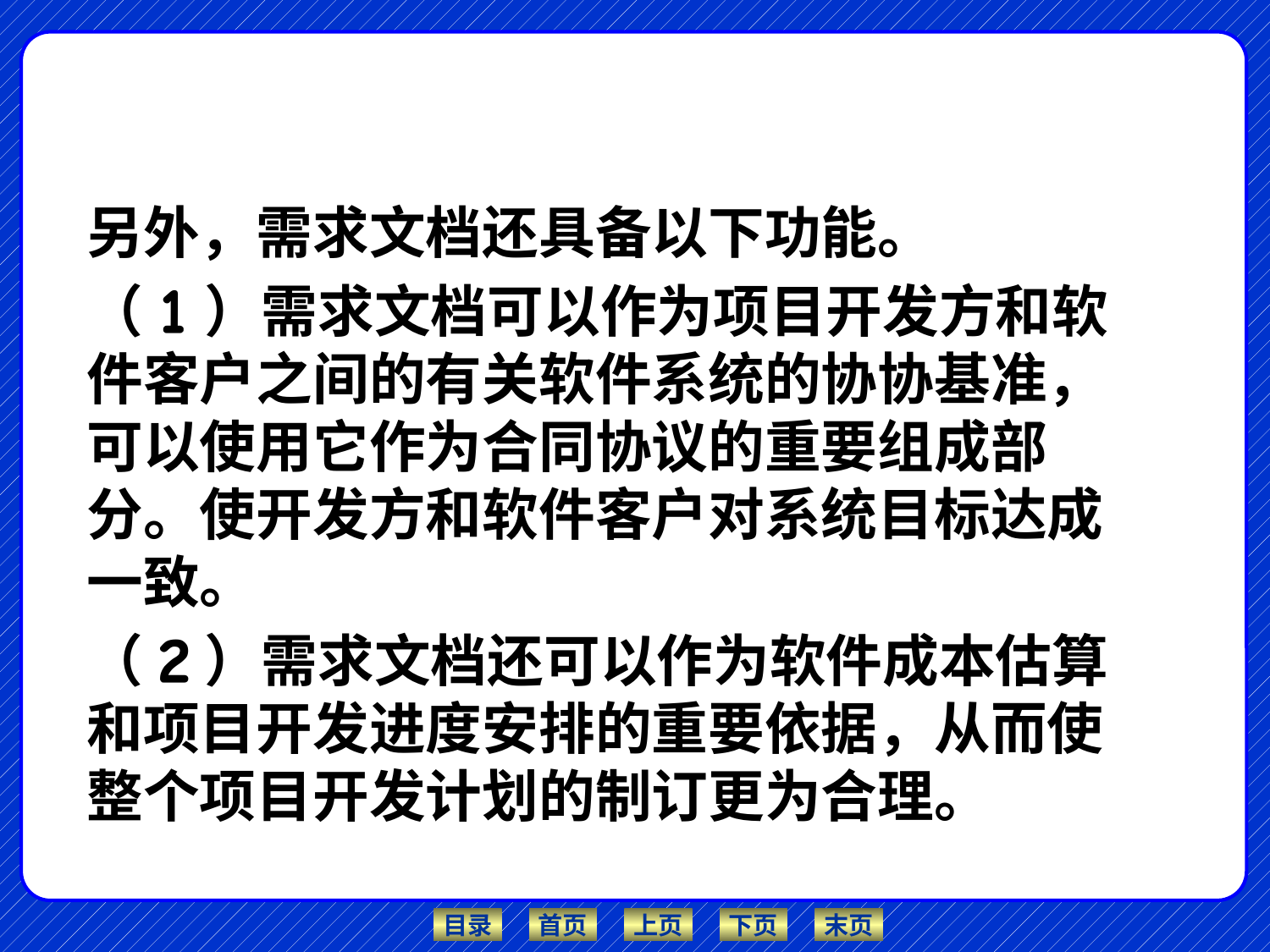

#
另外，需求文档还具备以下功能。
（1）需求文档可以作为项目开发方和软件客户之间的有关软件系统的协协基准，可以使用它作为合同协议的重要组成部分。使开发方和软件客户对系统目标达成一致。
（2）需求文档还可以作为软件成本估算和项目开发进度安排的重要依据，从而使整个项目开发计划的制订更为合理。